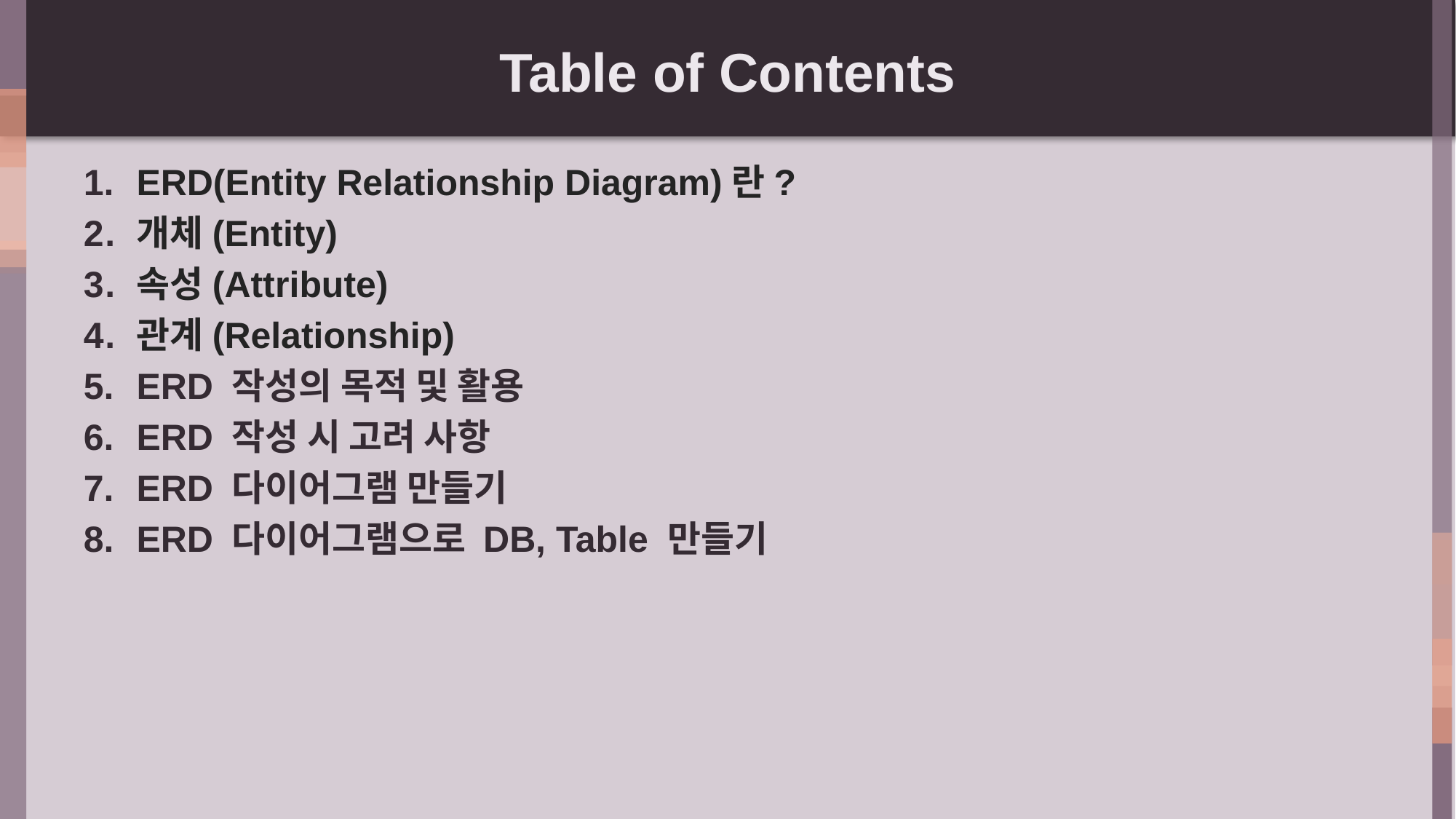

# Table of Contents
ERD(Entity Relationship Diagram)란?
개체(Entity)
속성(Attribute)
관계(Relationship)
ERD 작성의 목적 및 활용
ERD 작성 시 고려 사항
ERD 다이어그램 만들기
ERD 다이어그램으로 DB, Table 만들기